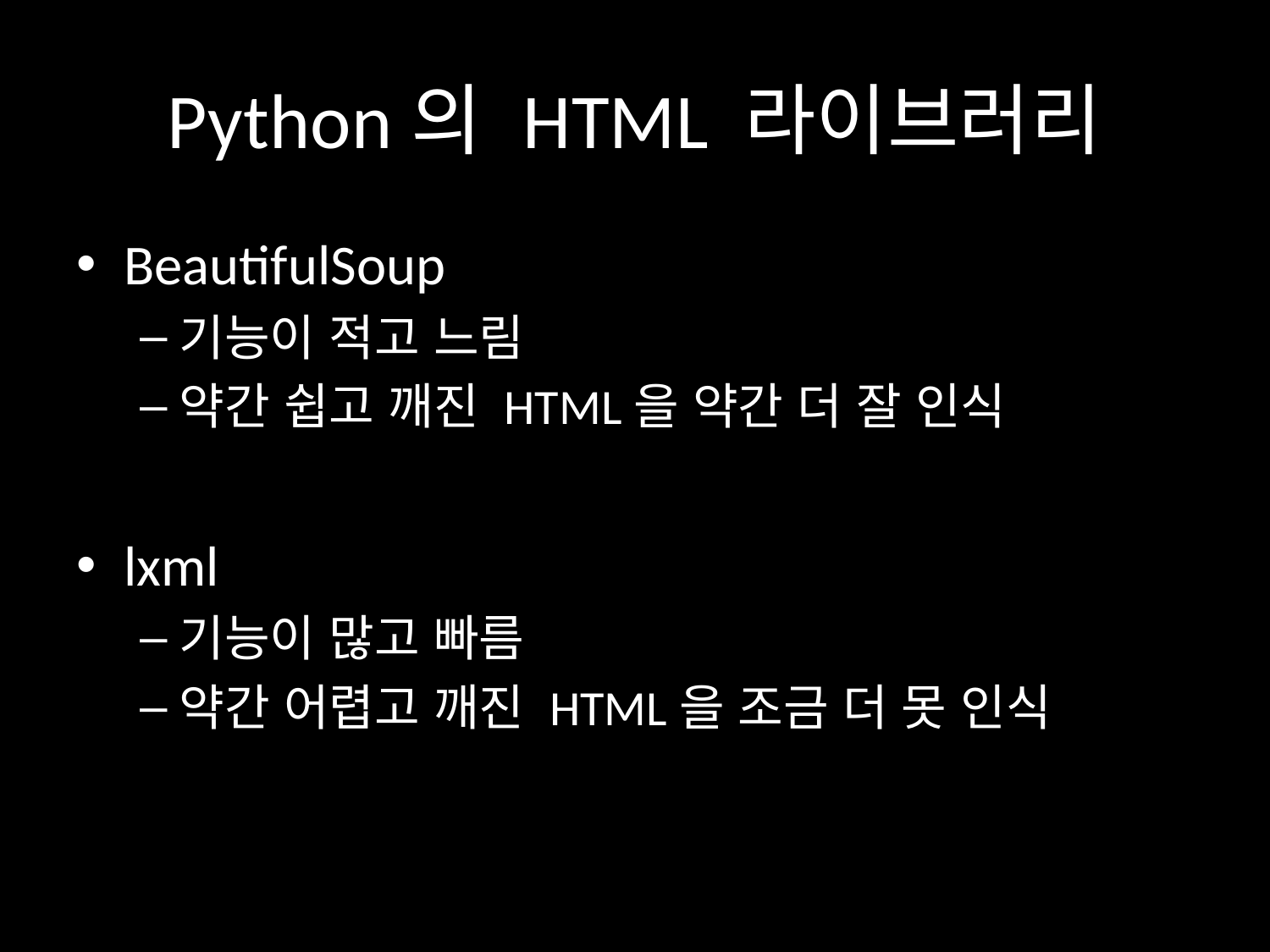

# Python의 HTML 라이브러리
BeautifulSoup
기능이 적고 느림
약간 쉽고 깨진 HTML을 약간 더 잘 인식

lxml
기능이 많고 빠름
약간 어렵고 깨진 HTML을 조금 더 못 인식